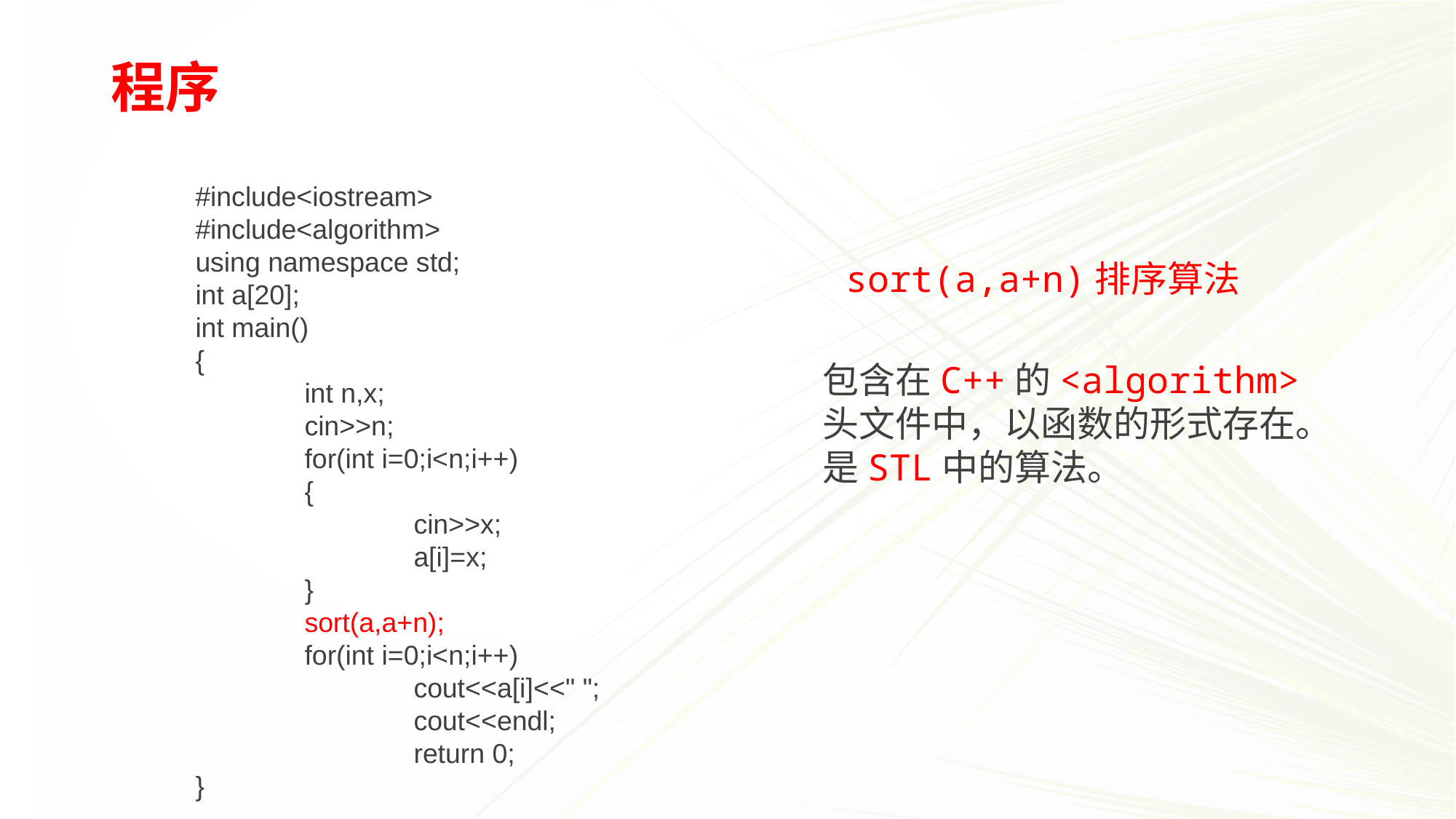

# 程序

#include<iostream>
#include<algorithm>
using namespace std;
int a[20];
int main()
{
	int n,x;
	cin>>n;
	for(int i=0;i<n;i++)
	{
		cin>>x;
		a[i]=x;
	}
	sort(a,a+n);
	for(int i=0;i<n;i++)
		cout<<a[i]<<" ";
		cout<<endl;
		return 0;
}
sort(a,a+n)排序算法
包含在C++的<algorithm>头文件中，以函数的形式存在。
是STL中的算法。